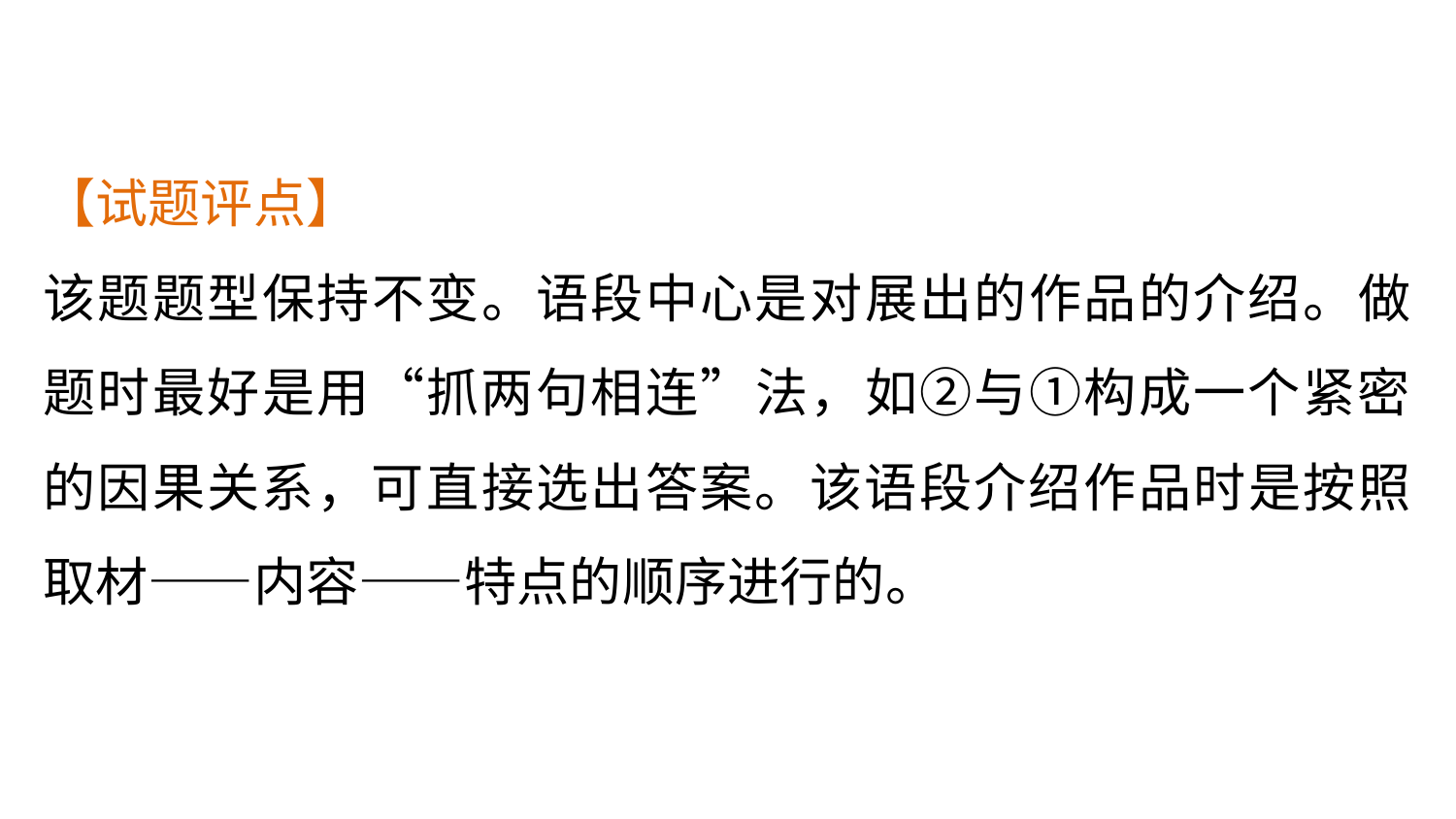

【试题评点】
该题题型保持不变。语段中心是对展出的作品的介绍。做题时最好是用“抓两句相连”法，如②与①构成一个紧密的因果关系，可直接选出答案。该语段介绍作品时是按照取材——内容——特点的顺序进行的。